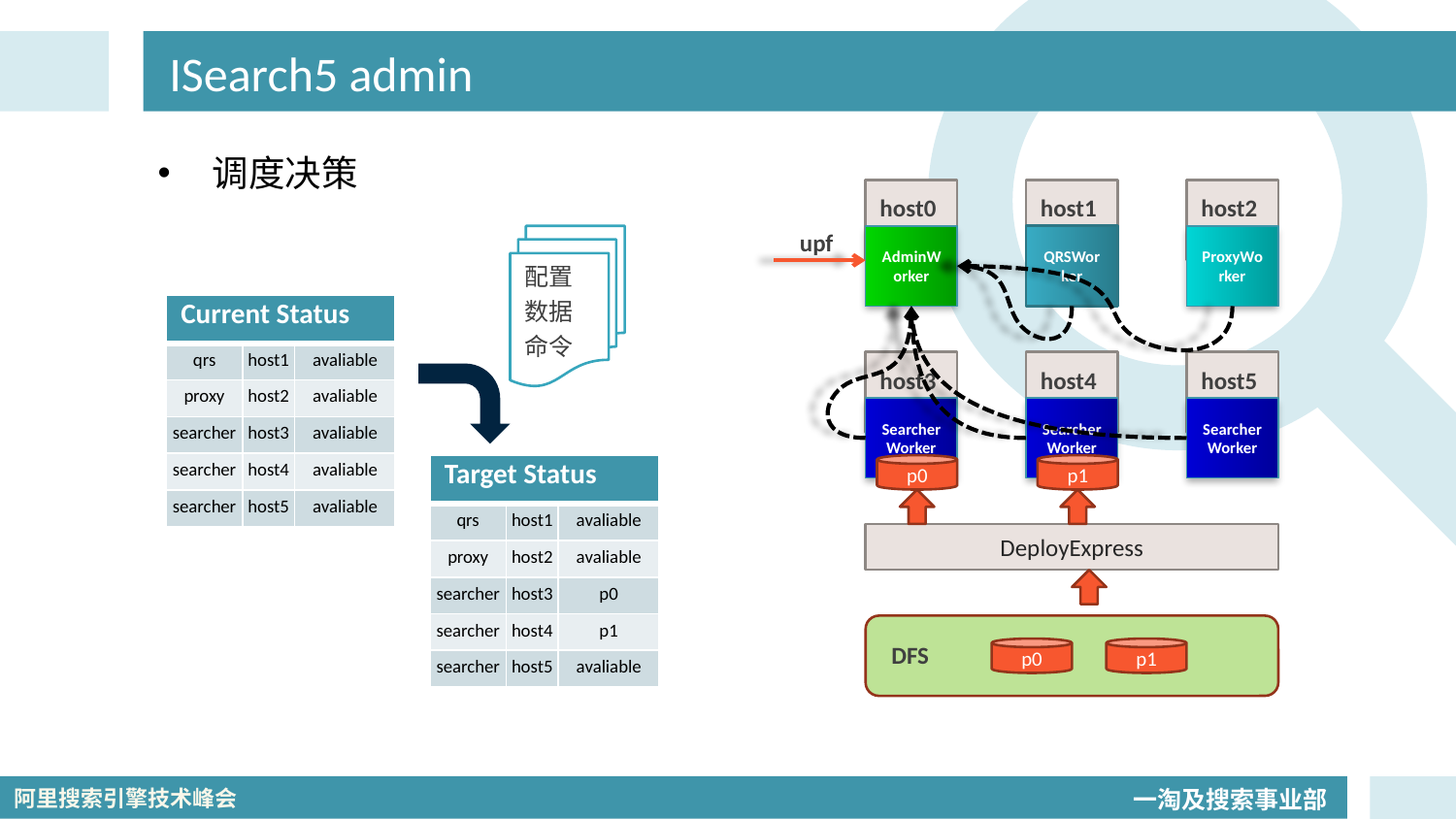

# ISearch5 admin
调度决策

host0

host1

host2

host3

host4

host5
upf

AdminWorker
QRSWorker
ProxyWorker
配置
数据
命令
| Current Status |  |  |
| --- | --- | --- |
| qrs | host1 | avaliable |
| proxy | host2 | avaliable |
| searcher | host3 | avaliable |
| searcher | host4 | avaliable |
| searcher | host5 | avaliable |

SearcherWorker
SearcherWorker
SearcherWorker
| Target Status |  |  |
| --- | --- | --- |
| qrs | host1 | avaliable |
| proxy | host2 | avaliable |
| searcher | host3 | p0 |
| searcher | host4 | p1 |
| searcher | host5 | avaliable |
p0
p1

DeployExpress

DFS
p0
p1